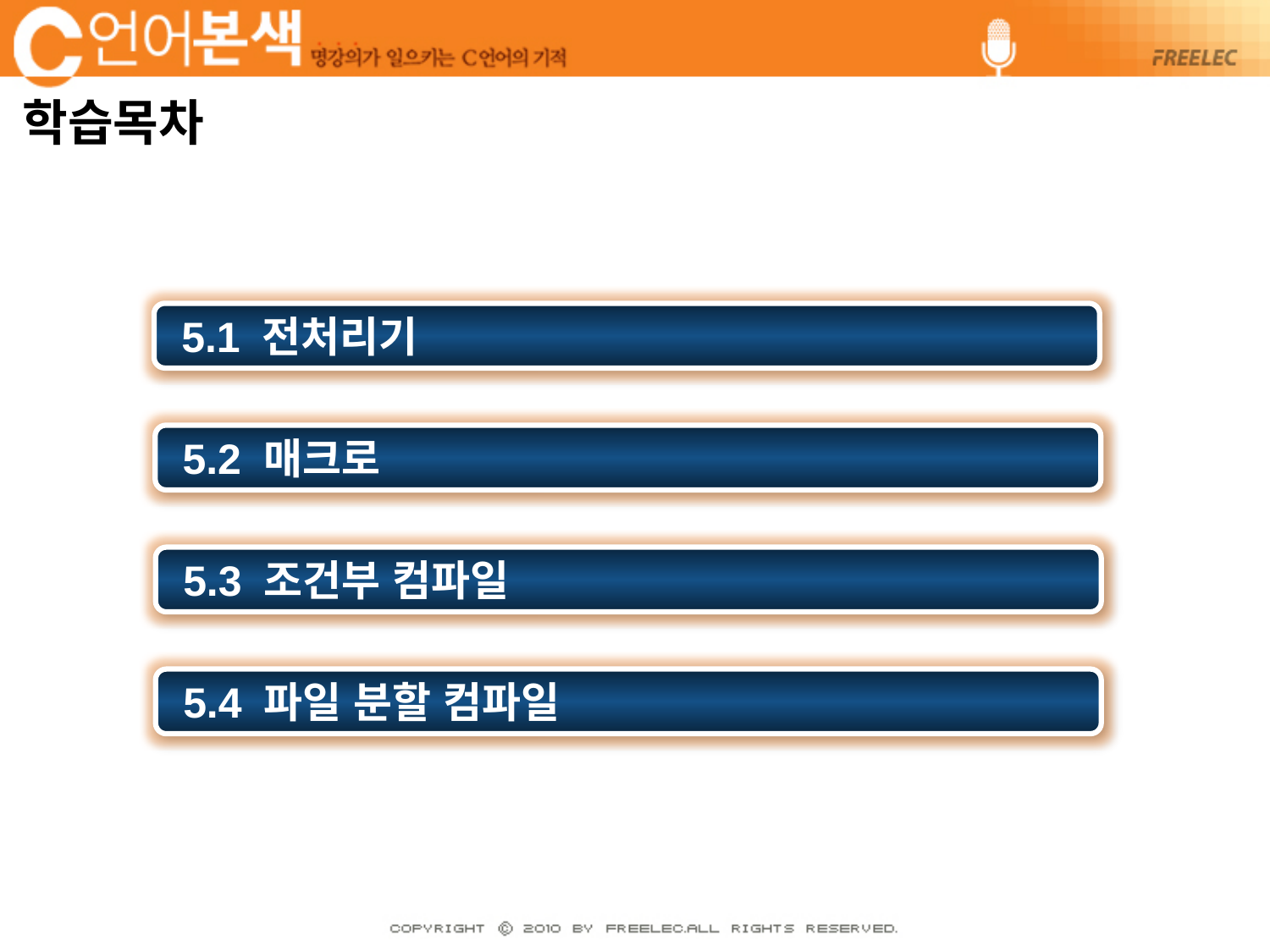

# 학습목차
 5.1 전처리기
 5.2 매크로
 5.3 조건부 컴파일
 5.4 파일 분할 컴파일